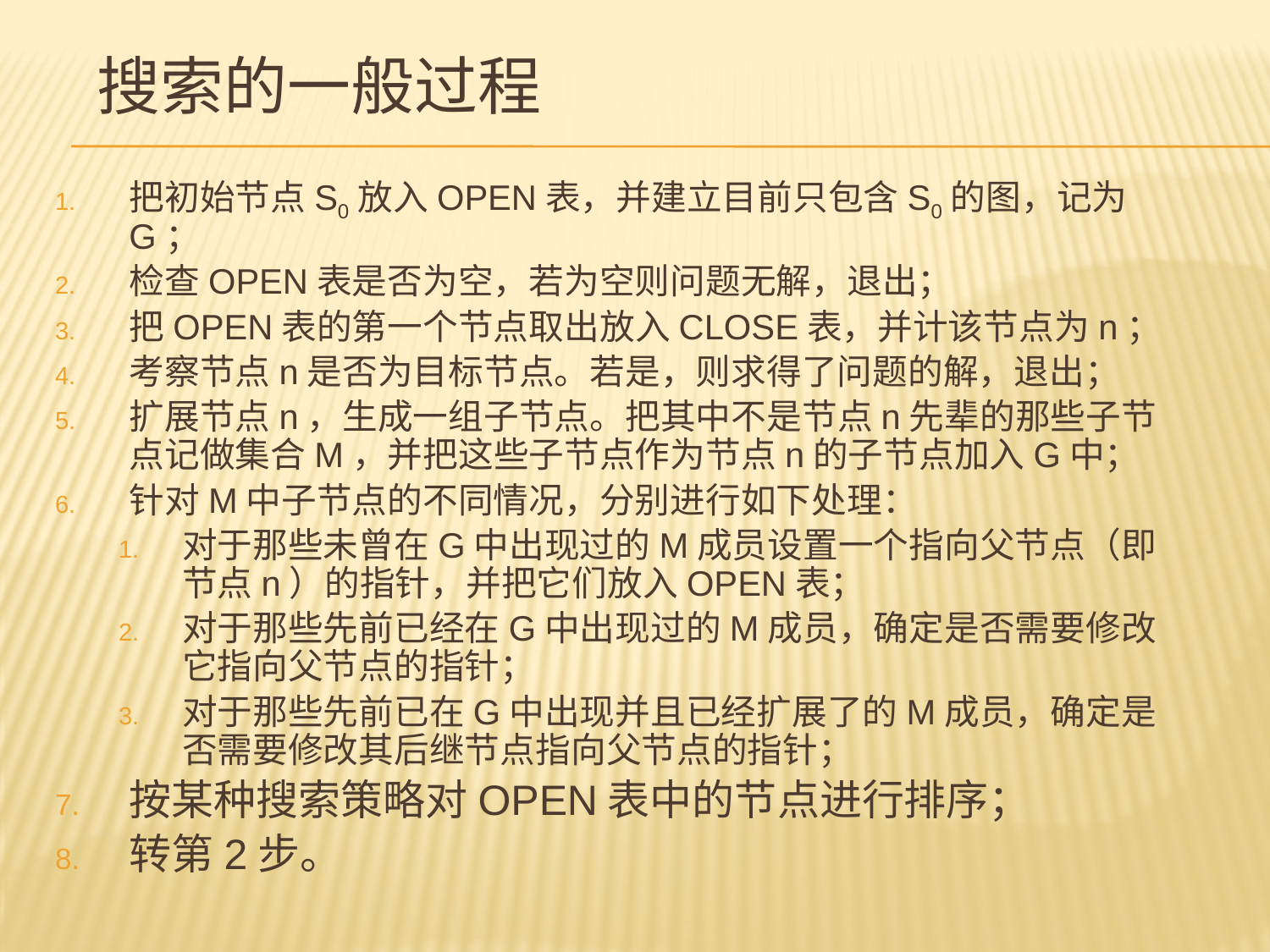

# 搜索的一般过程
把初始节点S0放入OPEN表，并建立目前只包含S0的图，记为G；
检查OPEN表是否为空，若为空则问题无解，退出；
把OPEN表的第一个节点取出放入CLOSE表，并计该节点为n；
考察节点n是否为目标节点。若是，则求得了问题的解，退出；
扩展节点n，生成一组子节点。把其中不是节点n先辈的那些子节点记做集合M，并把这些子节点作为节点n的子节点加入G中；
针对M中子节点的不同情况，分别进行如下处理：
对于那些未曾在G中出现过的M成员设置一个指向父节点（即节点n）的指针，并把它们放入OPEN表；
对于那些先前已经在G中出现过的M成员，确定是否需要修改它指向父节点的指针；
对于那些先前已在G中出现并且已经扩展了的M成员，确定是否需要修改其后继节点指向父节点的指针；
按某种搜索策略对OPEN表中的节点进行排序；
转第2步。
16